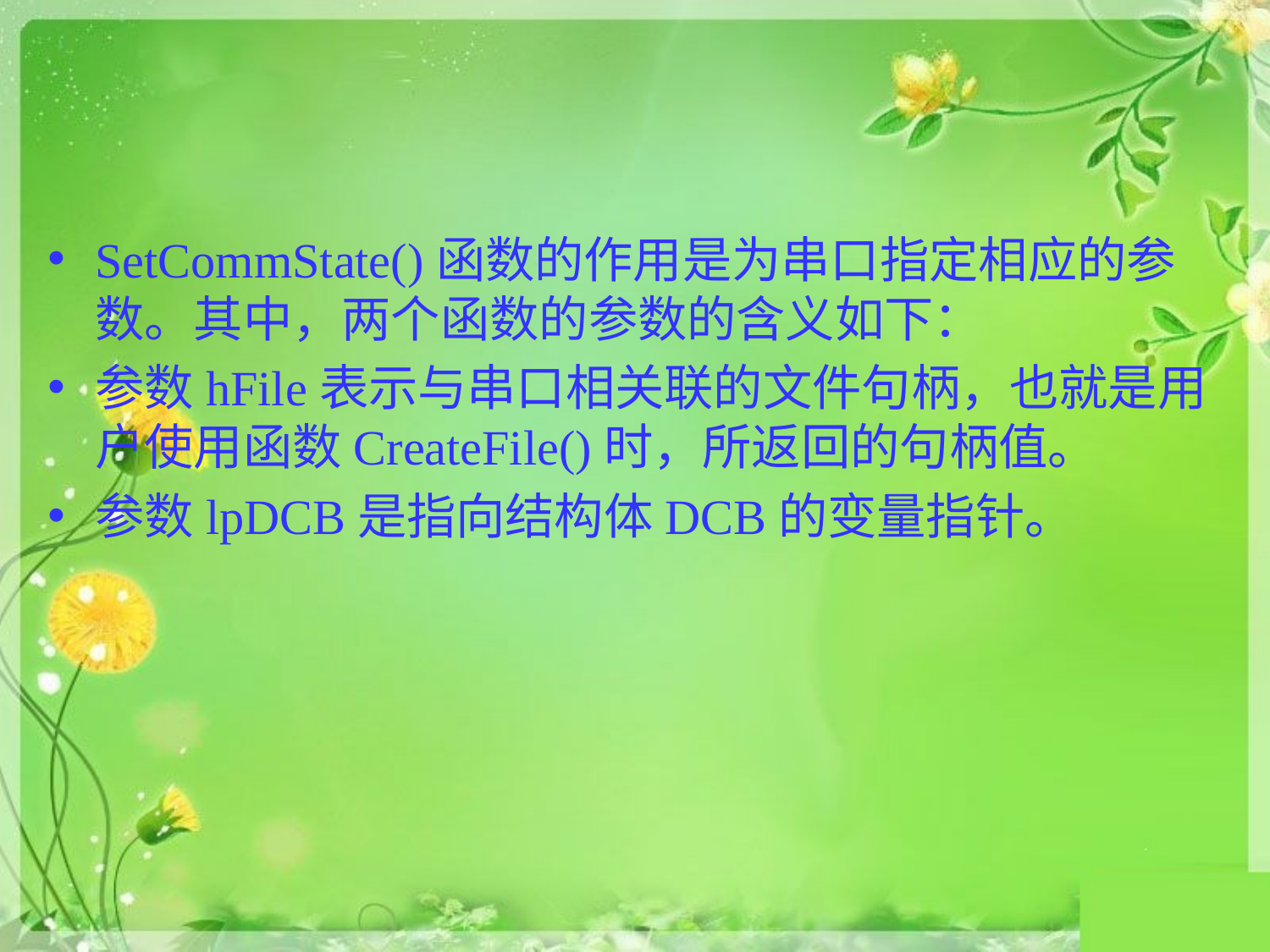

#
SetCommState()函数的作用是为串口指定相应的参数。其中，两个函数的参数的含义如下：
参数hFile表示与串口相关联的文件句柄，也就是用户使用函数CreateFile()时，所返回的句柄值。
参数lpDCB是指向结构体DCB的变量指针。